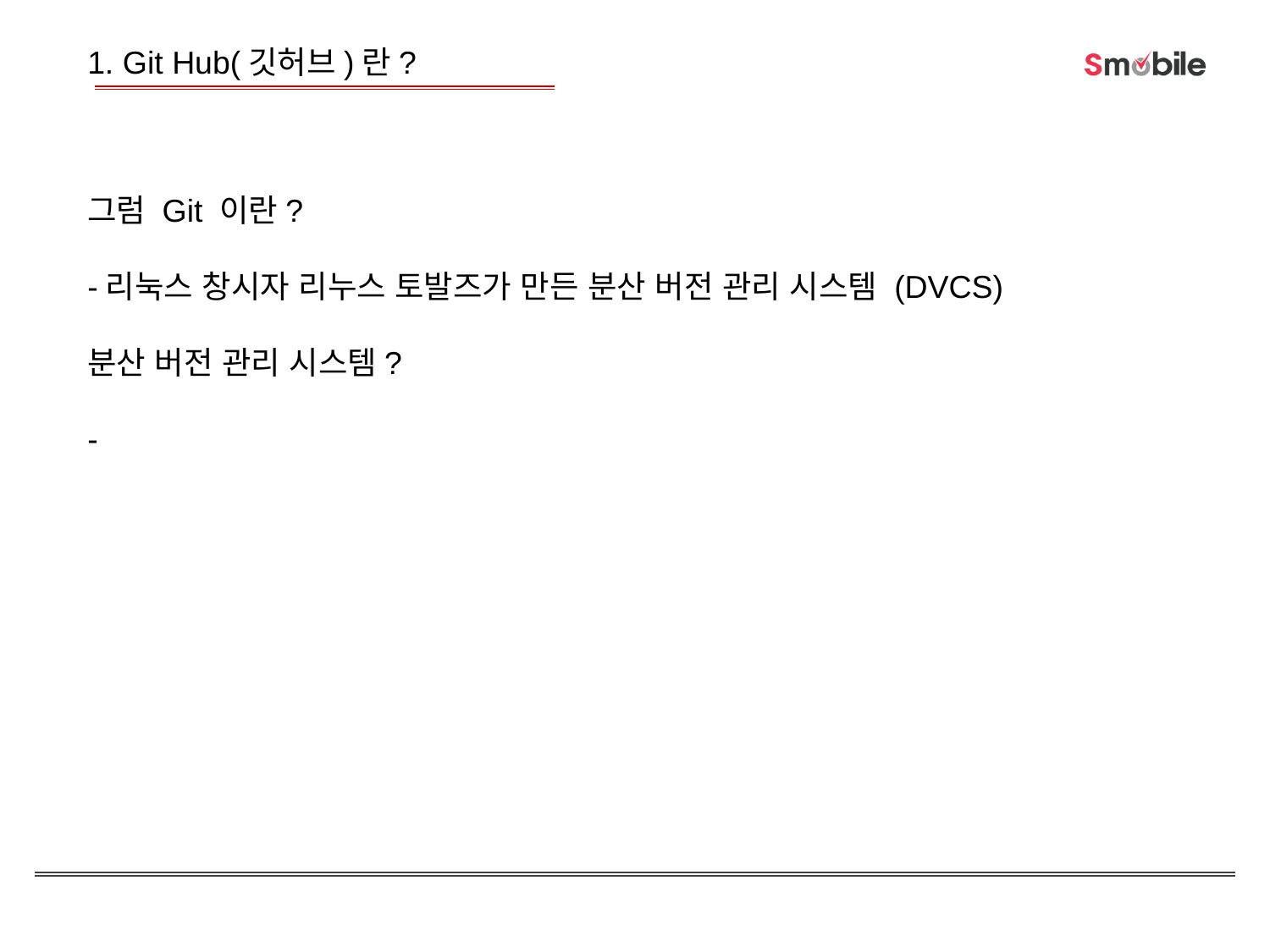

1. Git Hub(깃허브)란?

그럼 Git 이란?

-리눅스 창시자 리누스 토발즈가 만든 분산 버전 관리 시스템 (DVCS)

분산 버전 관리 시스템?

-